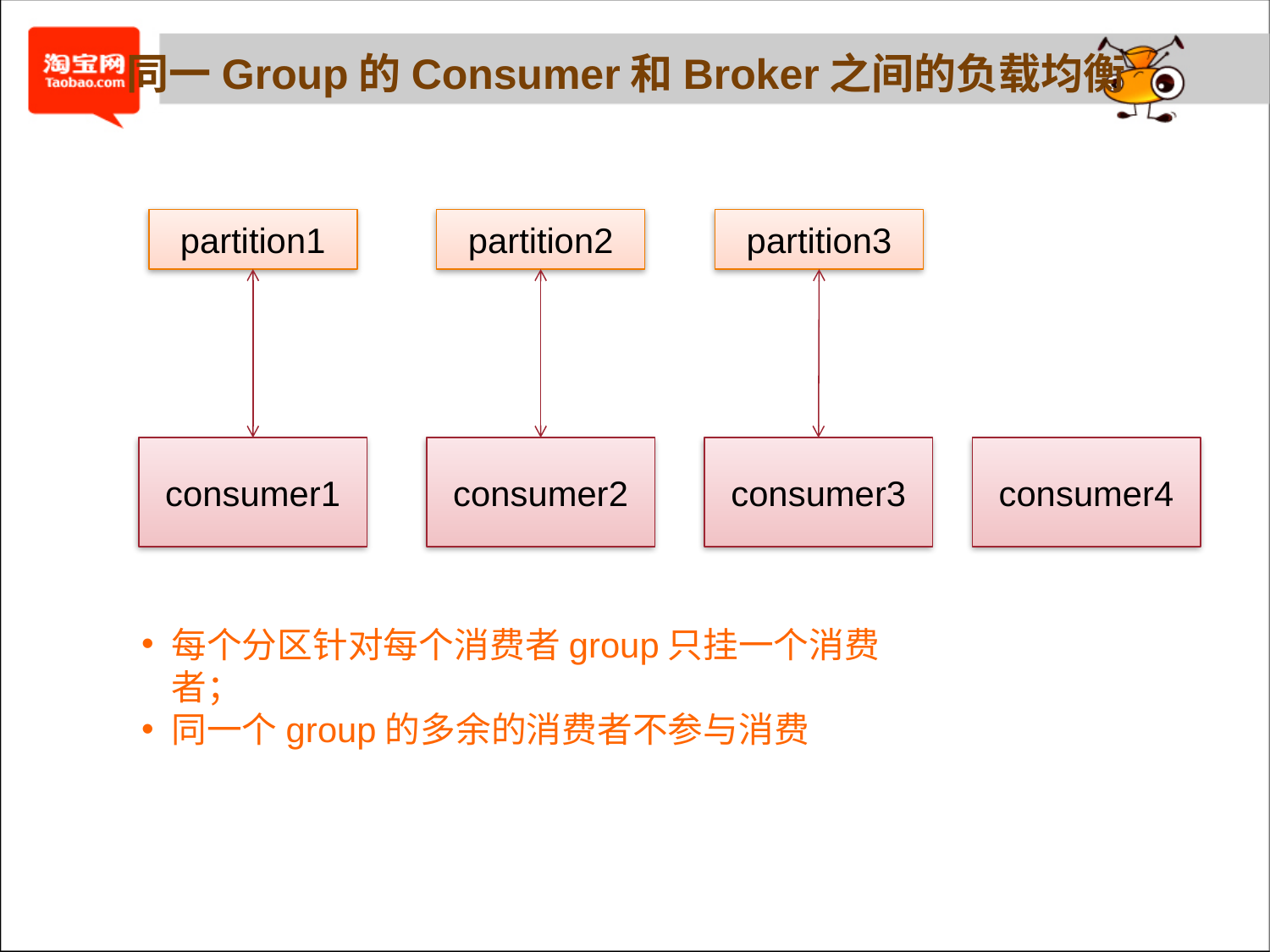

# 同一Group的Consumer和Broker之间的负载均衡
partition1
partition2
partition3
consumer1
consumer2
consumer3
consumer4
每个分区针对每个消费者group只挂一个消费者；
同一个group的多余的消费者不参与消费